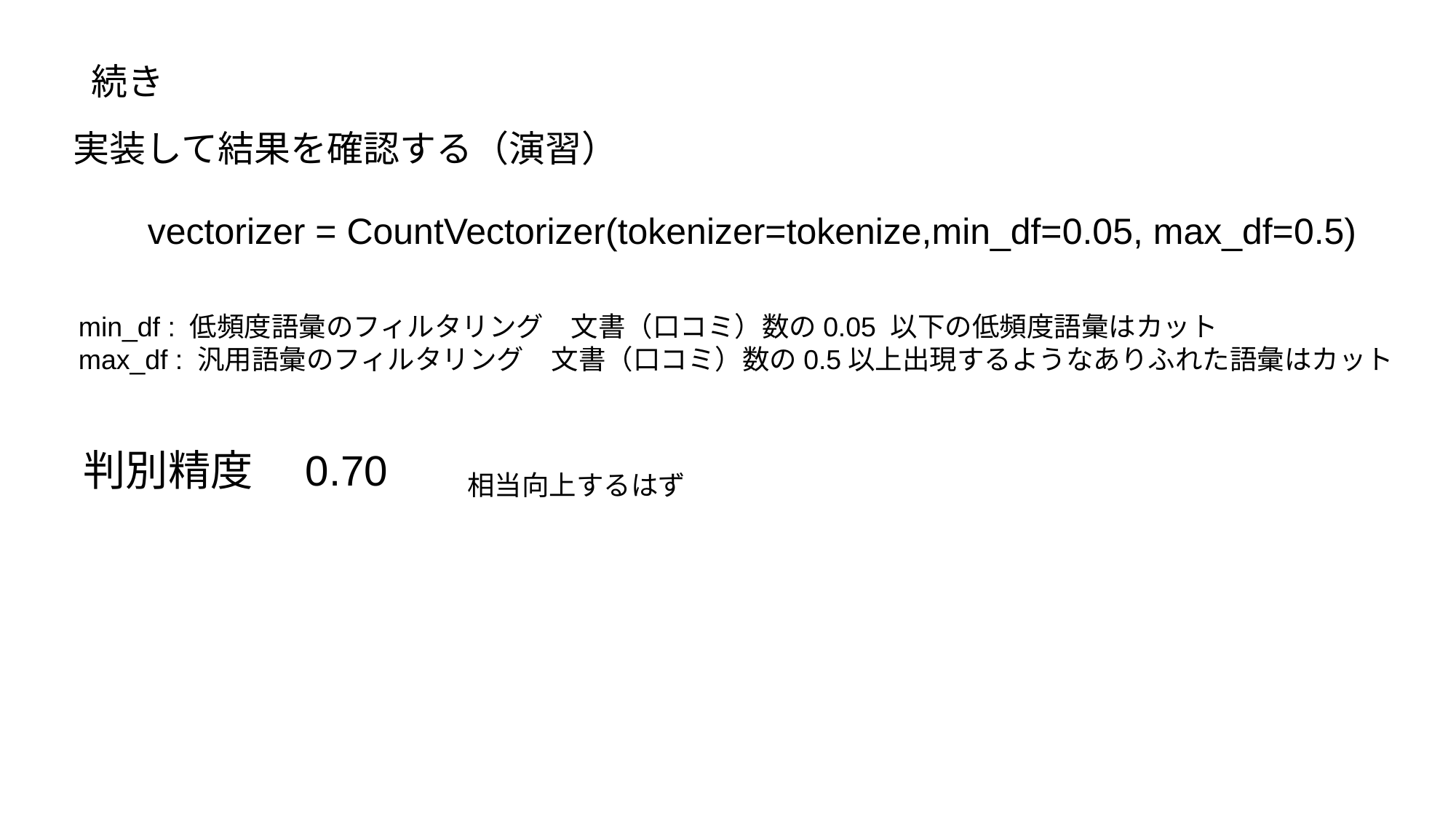

続き
実装して結果を確認する（演習）
vectorizer = CountVectorizer(tokenizer=tokenize,min_df=0.05, max_df=0.5)
min_df : 低頻度語彙のフィルタリング　文書（口コミ）数の0.05 以下の低頻度語彙はカット
max_df : 汎用語彙のフィルタリング　文書（口コミ）数の0.5以上出現するようなありふれた語彙はカット
判別精度　0.70
相当向上するはず